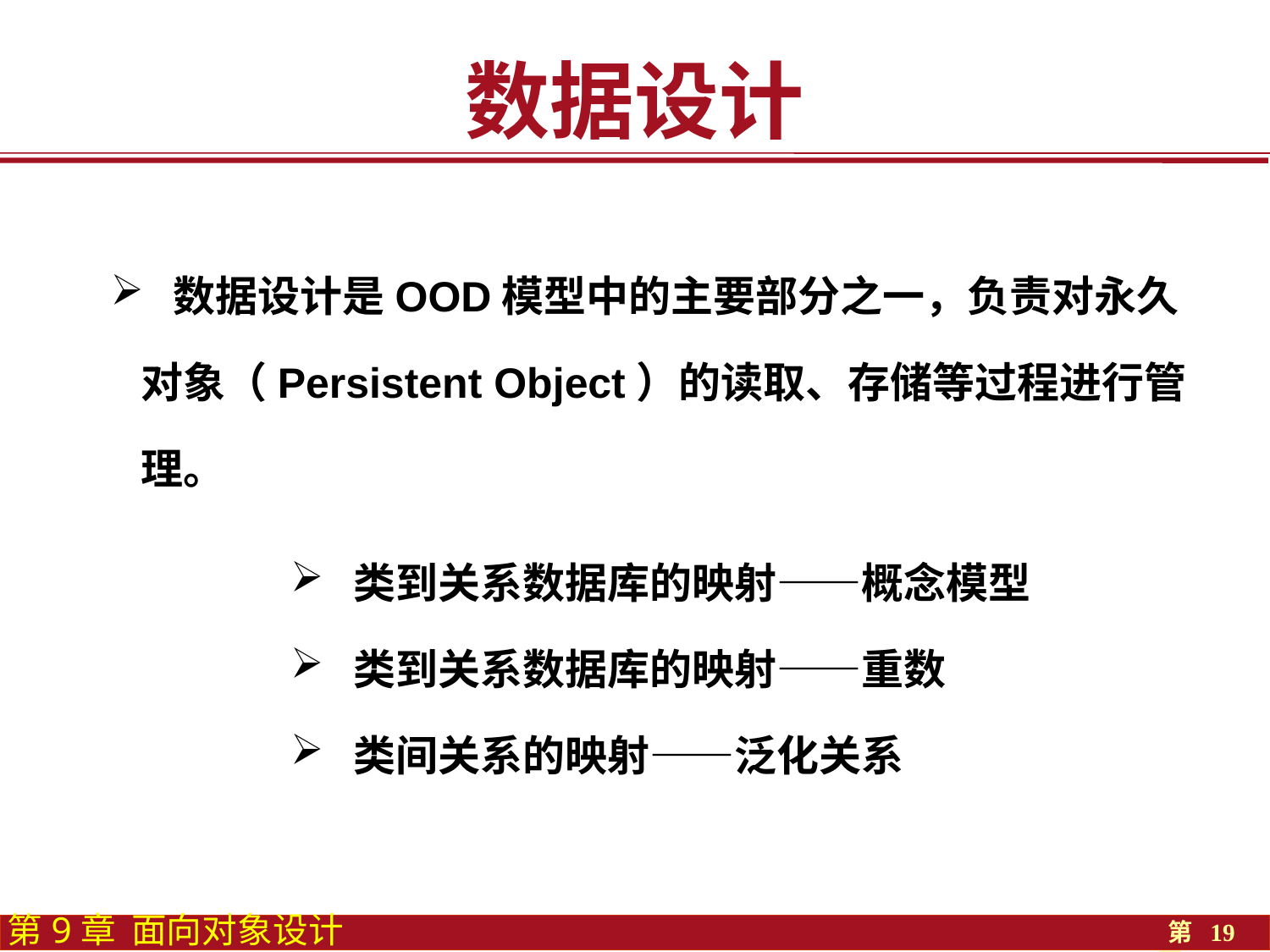

数据设计
  数据设计是OOD模型中的主要部分之一，负责对永久对象（Persistent Object）的读取、存储等过程进行管理。
  类到关系数据库的映射——概念模型
  类到关系数据库的映射——重数
  类间关系的映射——泛化关系